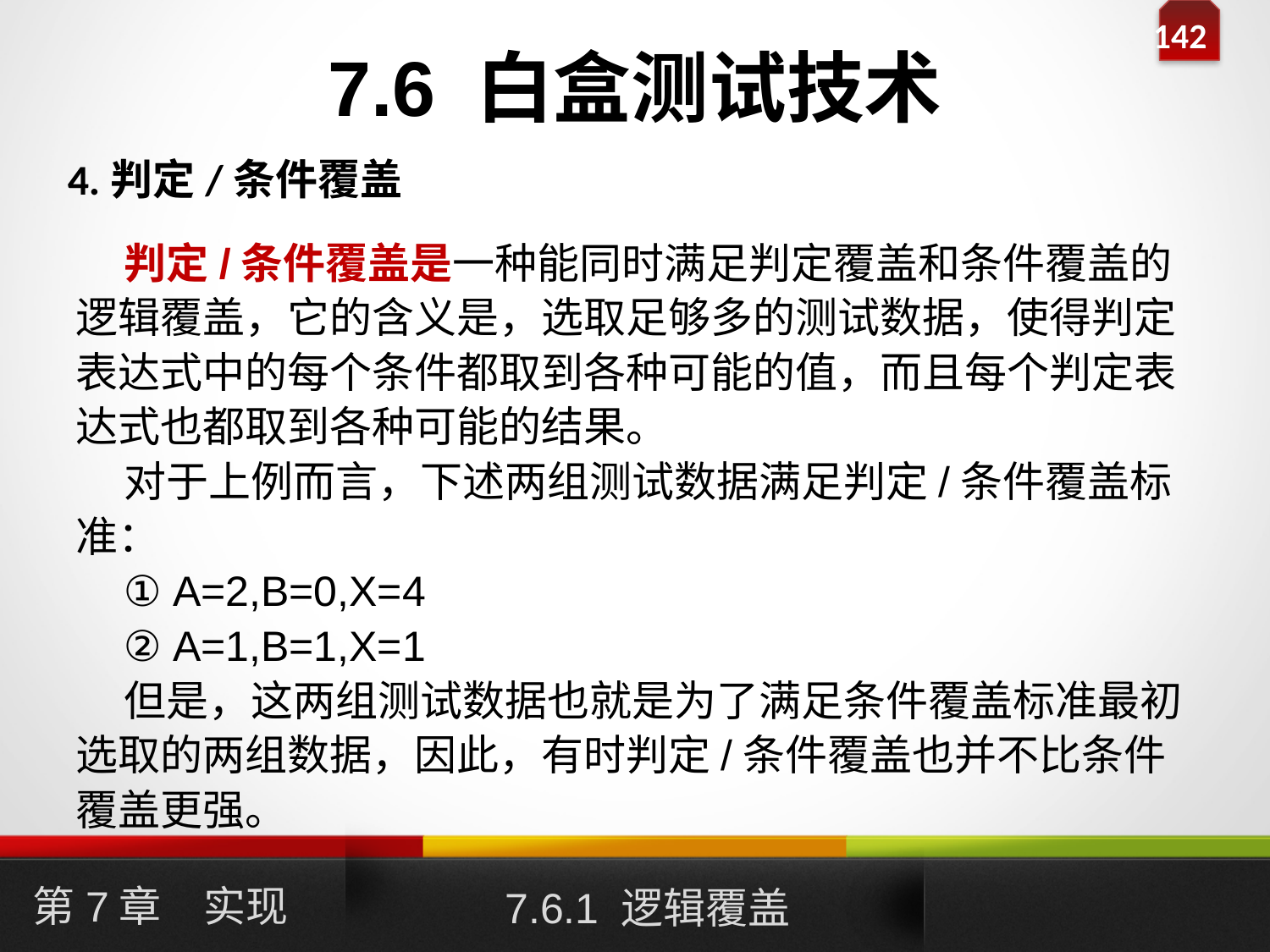

# 7.6 白盒测试技术
4.判定/条件覆盖
    判定/条件覆盖是一种能同时满足判定覆盖和条件覆盖的逻辑覆盖，它的含义是，选取足够多的测试数据，使得判定表达式中的每个条件都取到各种可能的值，而且每个判定表达式也都取到各种可能的结果。
    对于上例而言，下述两组测试数据满足判定/条件覆盖标准：
    ① A=2,B=0,X=4
    ② A=1,B=1,X=1
    但是，这两组测试数据也就是为了满足条件覆盖标准最初选取的两组数据，因此，有时判定/条件覆盖也并不比条件覆盖更强。
第7章　实现
7.6.1 逻辑覆盖